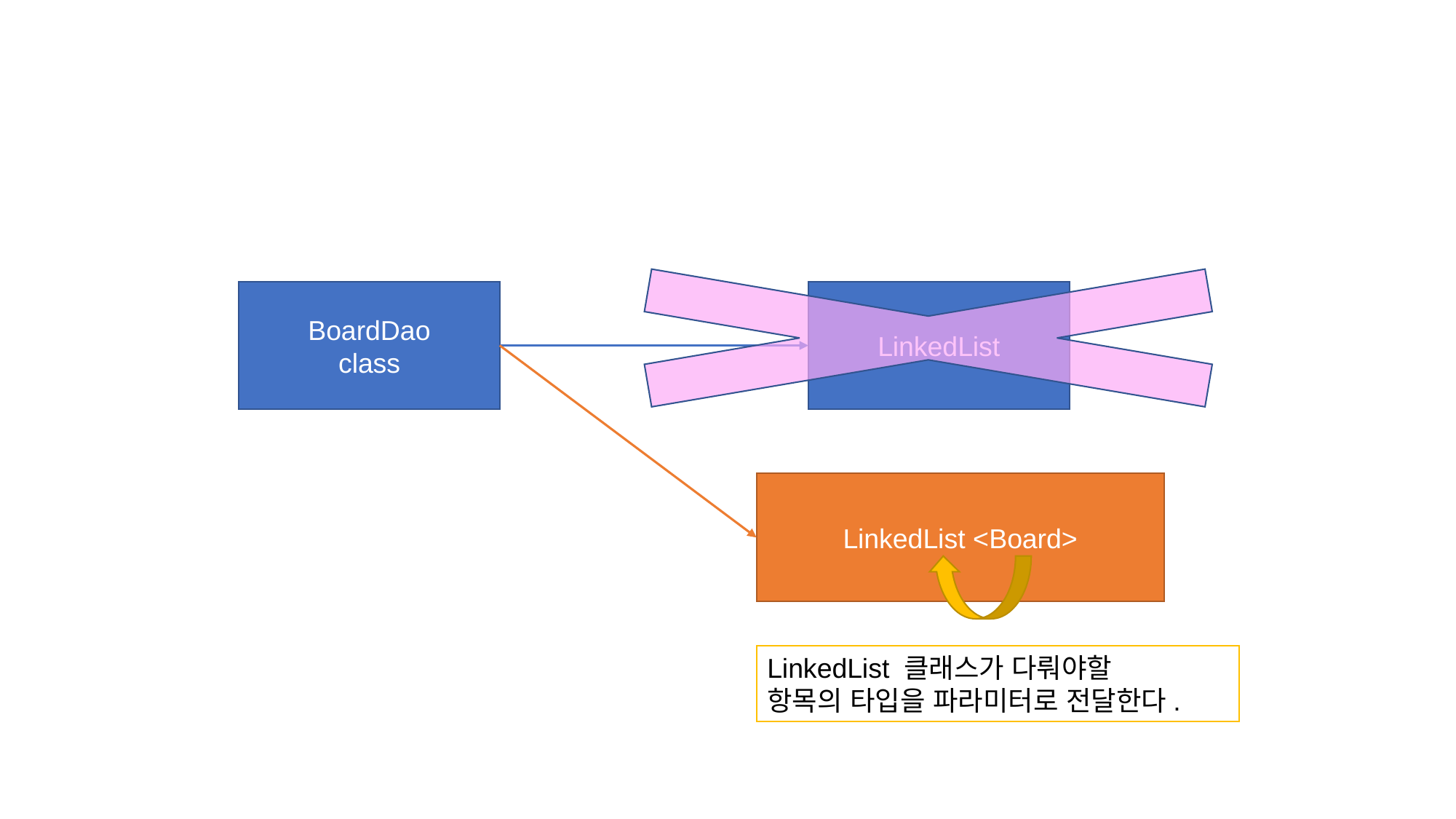

LinkedList
BoardDao
class
LinkedList <Board>

LinkedList 클래스가 다뤄야할
항목의 타입을 파라미터로 전달한다.